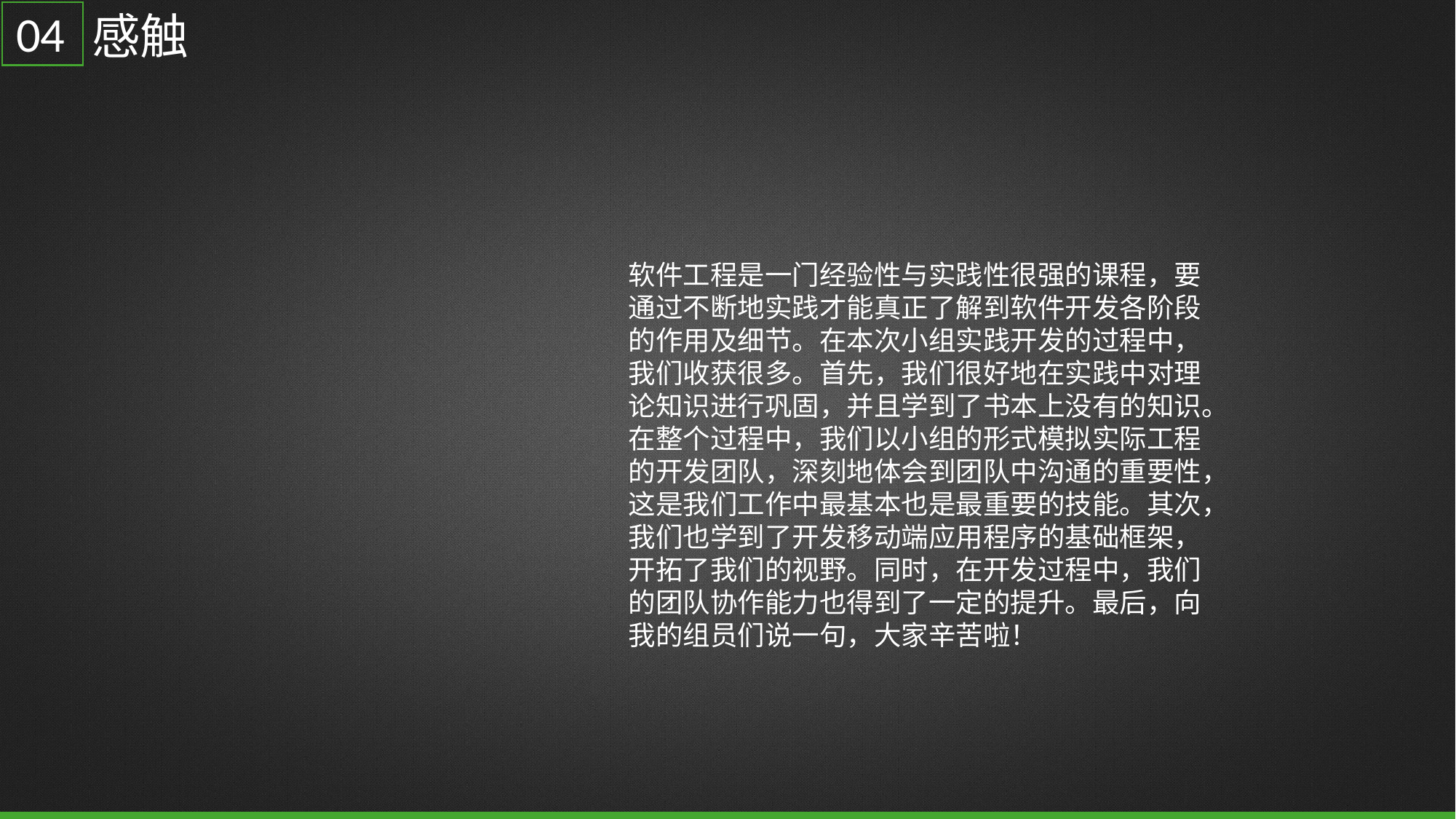

04
感触

软件工程是一门经验性与实践性很强的课程，要通过不断地实践才能真正了解到软件开发各阶段的作用及细节。在本次小组实践开发的过程中，我们收获很多。首先，我们很好地在实践中对理论知识进行巩固，并且学到了书本上没有的知识。在整个过程中，我们以小组的形式模拟实际工程的开发团队，深刻地体会到团队中沟通的重要性，这是我们工作中最基本也是最重要的技能。其次，我们也学到了开发移动端应用程序的基础框架，开拓了我们的视野。同时，在开发过程中，我们的团队协作能力也得到了一定的提升。最后，向我的组员们说一句，大家辛苦啦！